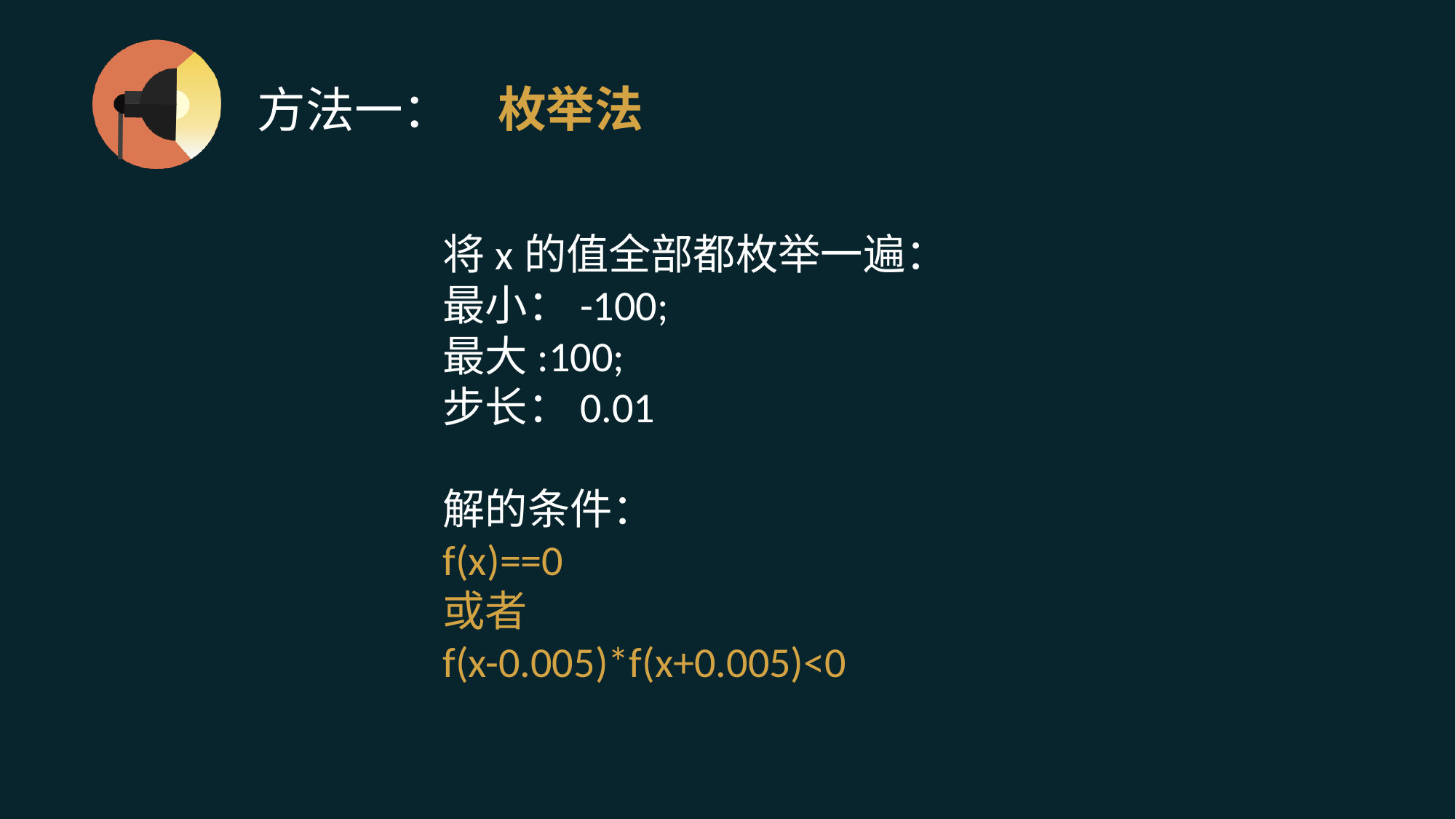

# 方法一：
枚举法
将x的值全部都枚举一遍：
最小：-100;
最大:100;
步长：0.01

解的条件：
f(x)==0
或者
f(x-0.005)*f(x+0.005)<0